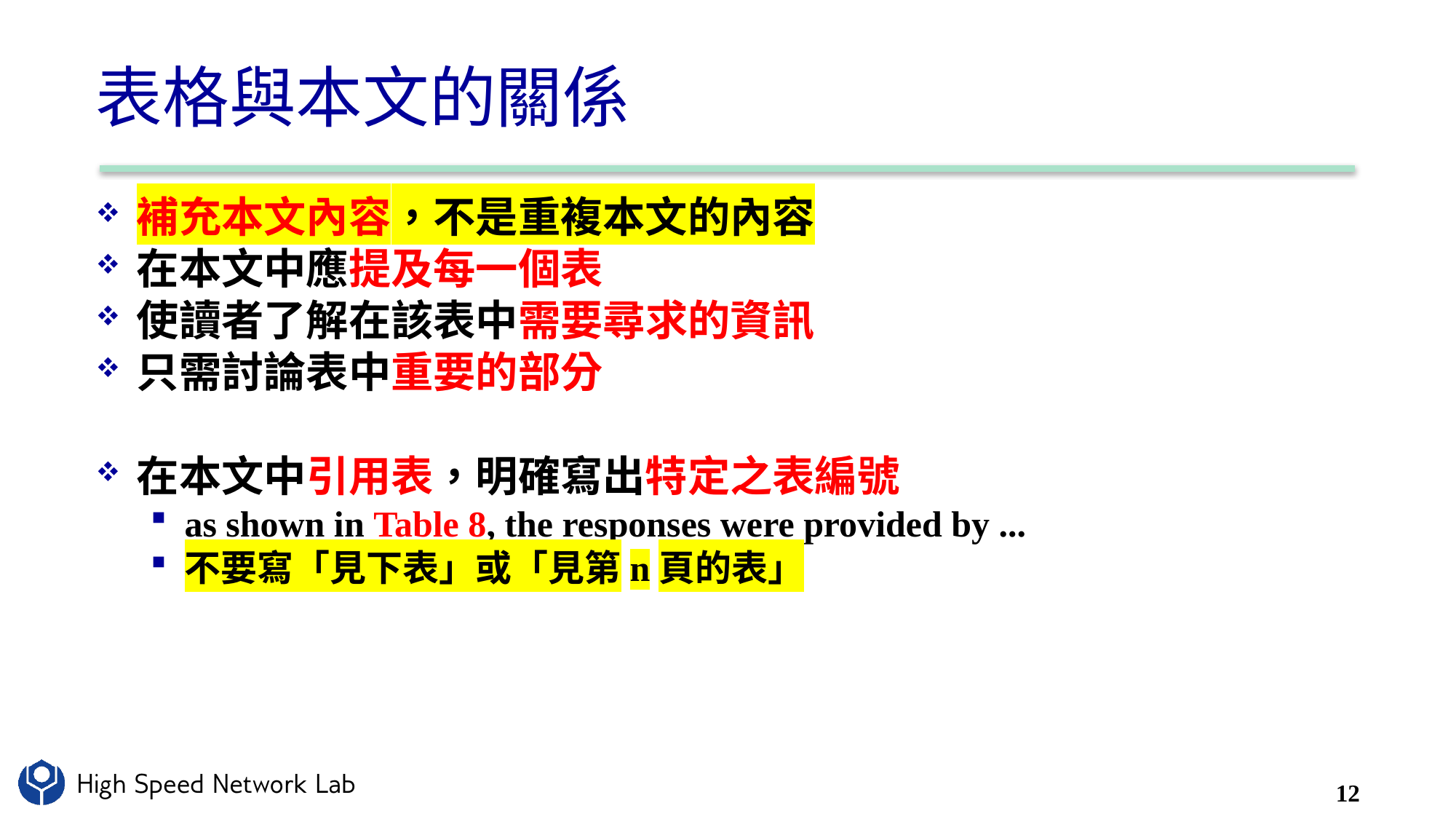

# 表格與本文的關係
補充本文內容，不是重複本文的內容
在本文中應提及每一個表
使讀者了解在該表中需要尋求的資訊
只需討論表中重要的部分

在本文中引用表，明確寫出特定之表編號
as shown in Table 8, the responses were provided by ...
不要寫「見下表」或「見第n頁的表」
12